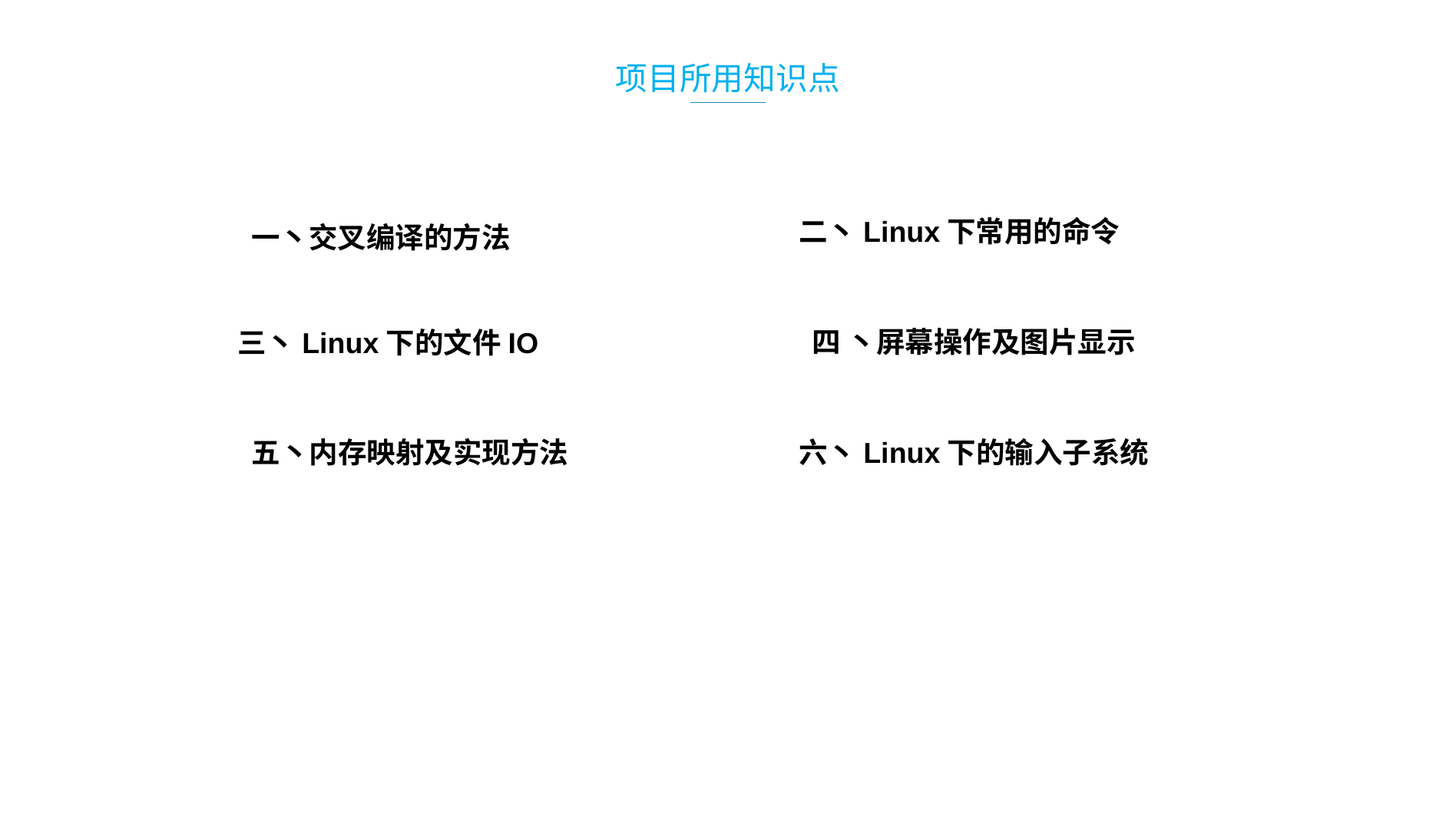

项目所用知识点

二丶Linux下常用的命令
一丶交叉编译的方法

四 丶屏幕操作及图片显示
三丶Linux下的文件IO
五丶内存映射及实现方法
六丶Linux下的输入子系统